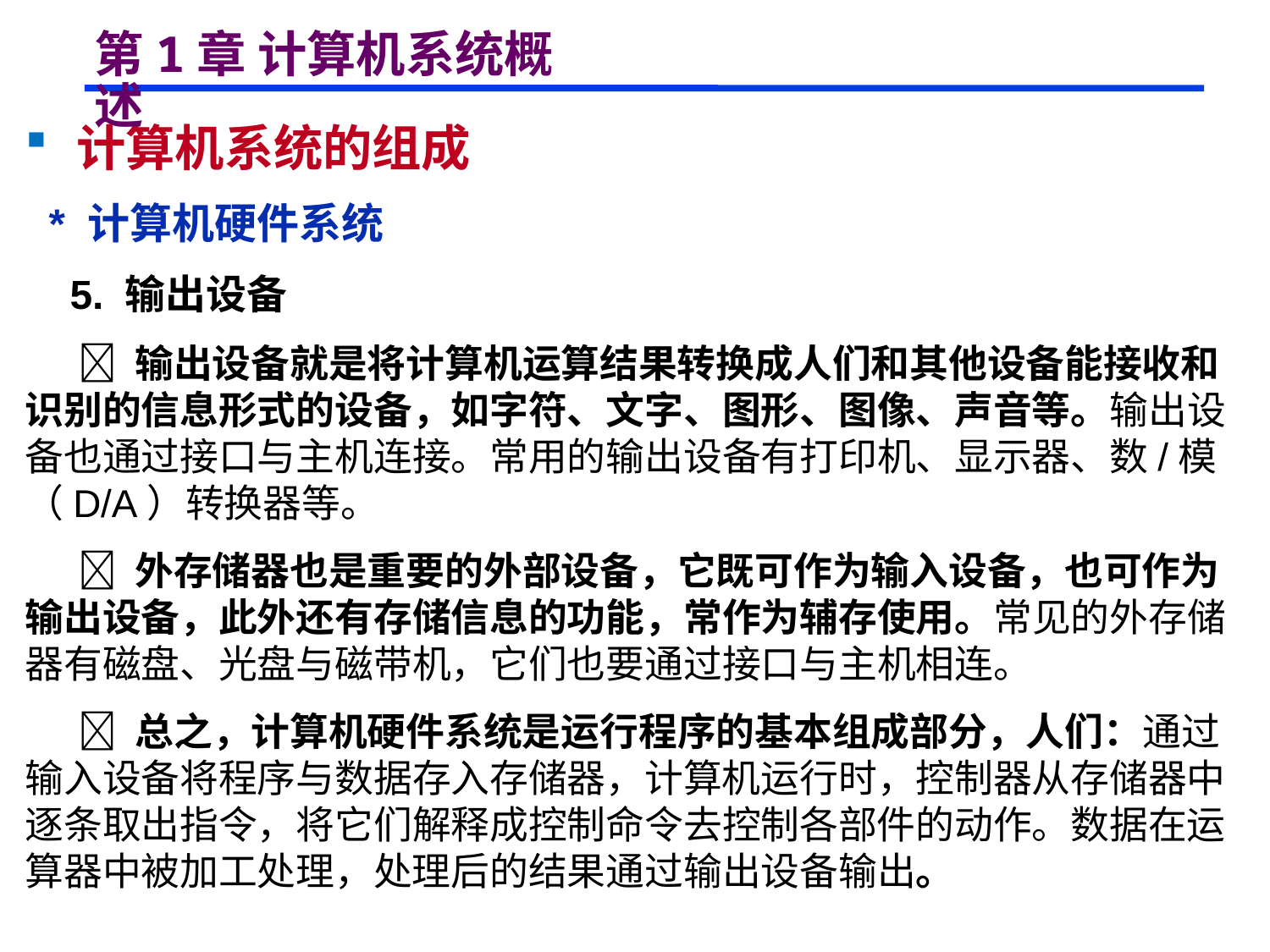

# 第1章 计算机系统概述
 计算机系统的组成
  * 计算机硬件系统
    5. 输出设备
      • 输出设备就是将计算机运算结果转换成人们和其他设备能接收和识别的信息形式的设备，如字符、文字、图形、图像、声音等。输出设备也通过接口与主机连接。常用的输出设备有打印机、显示器、数/模（D/A）转换器等。
      • 外存储器也是重要的外部设备，它既可作为输入设备，也可作为输出设备，此外还有存储信息的功能，常作为辅存使用。常见的外存储器有磁盘、光盘与磁带机，它们也要通过接口与主机相连。
      • 总之，计算机硬件系统是运行程序的基本组成部分，人们：通过输入设备将程序与数据存入存储器，计算机运行时，控制器从存储器中逐条取出指令，将它们解释成控制命令去控制各部件的动作。数据在运算器中被加工处理，处理后的结果通过输出设备输出。